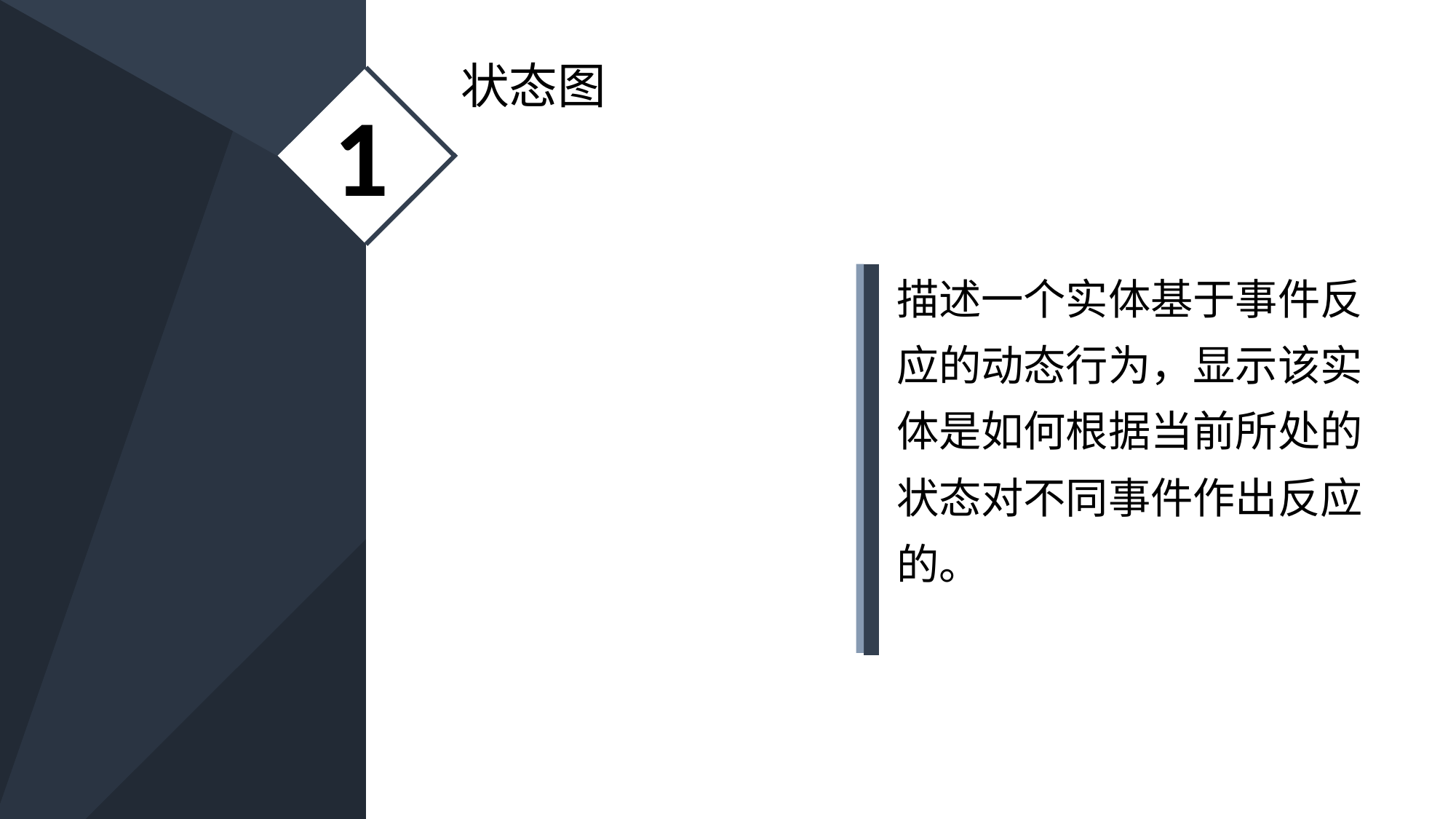

状态图

1
描述一个实体基于事件反应的动态行为，显示该实体是如何根据当前所处的状态对不同事件作出反应的。